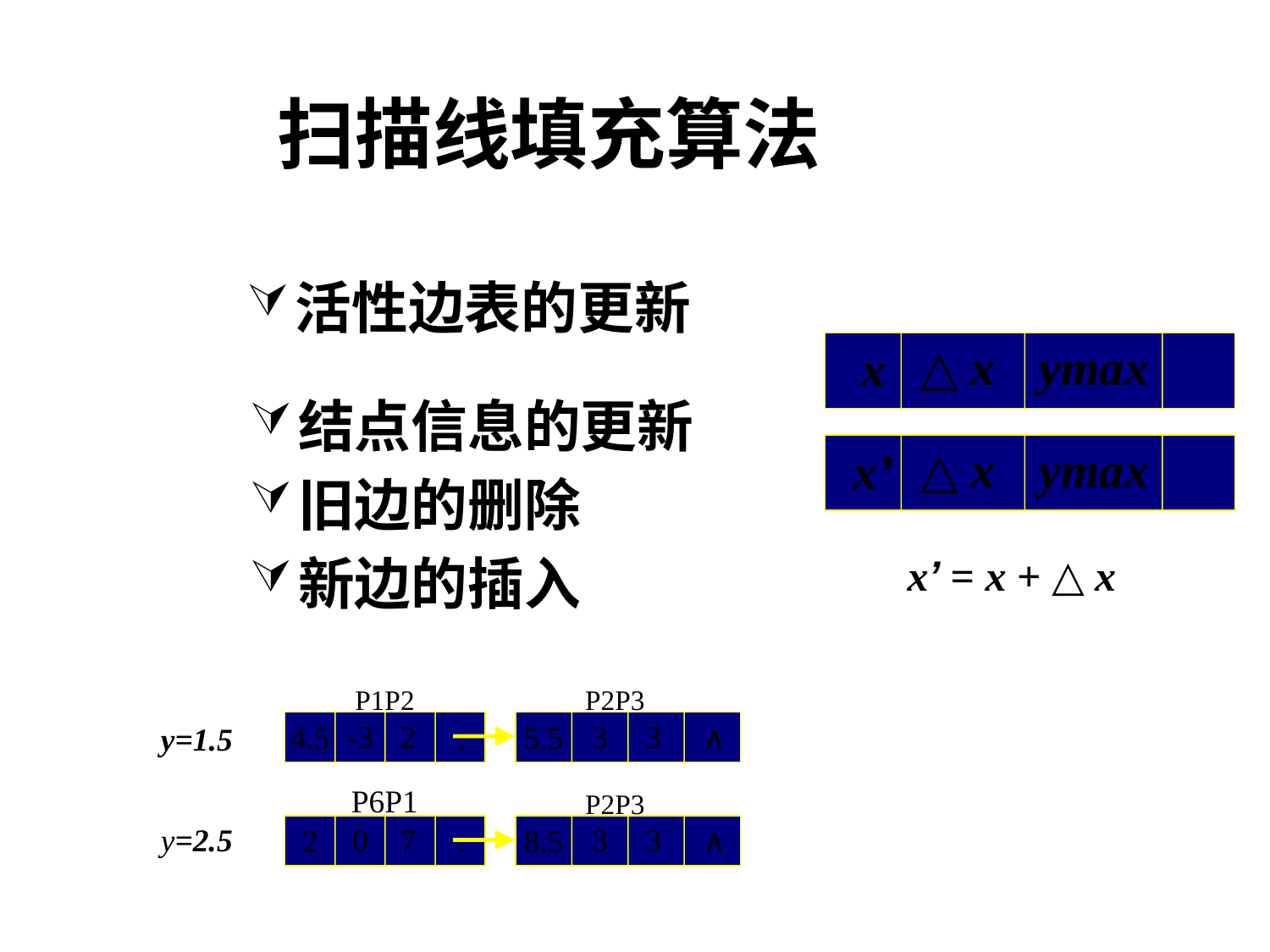

# 扫描线填充算法
活性边表的更新
△ x
ymax
x

△ x
ymax
x’

x’ = x + △ x
结点信息的更新
旧边的删除
新边的插入
P1P2
P2P3
-3
2
4.5
.

3
3
5.5
∧

y=1.5
P6P1
P2P3
0
7
2
.

3
3
8.5
∧

y=2.5